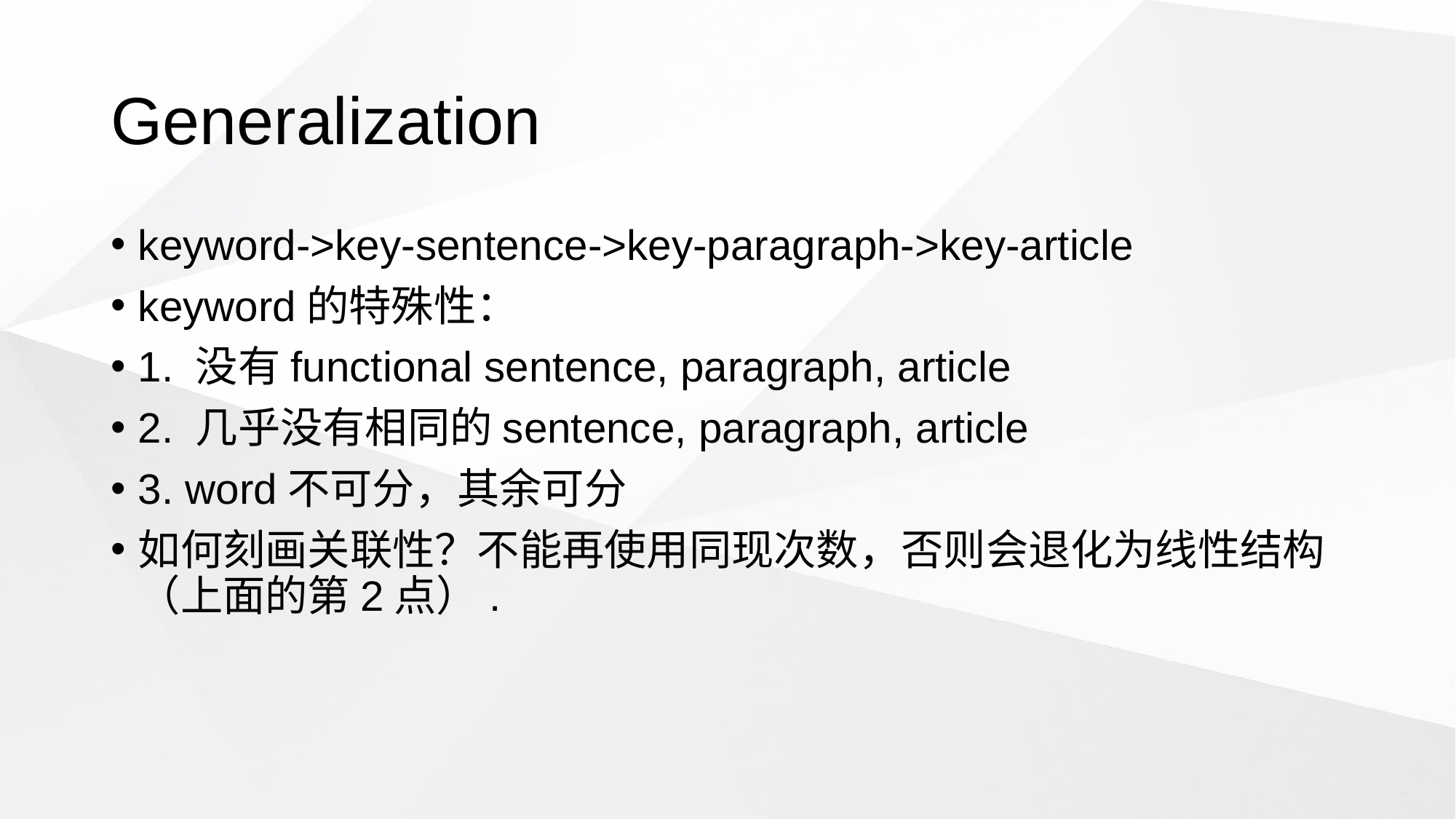

# Generalization
keyword->key-sentence->key-paragraph->key-article
keyword的特殊性：
1. 没有functional sentence, paragraph, article
2. 几乎没有相同的sentence, paragraph, article
3. word不可分，其余可分
如何刻画关联性？不能再使用同现次数，否则会退化为线性结构（上面的第2点）.